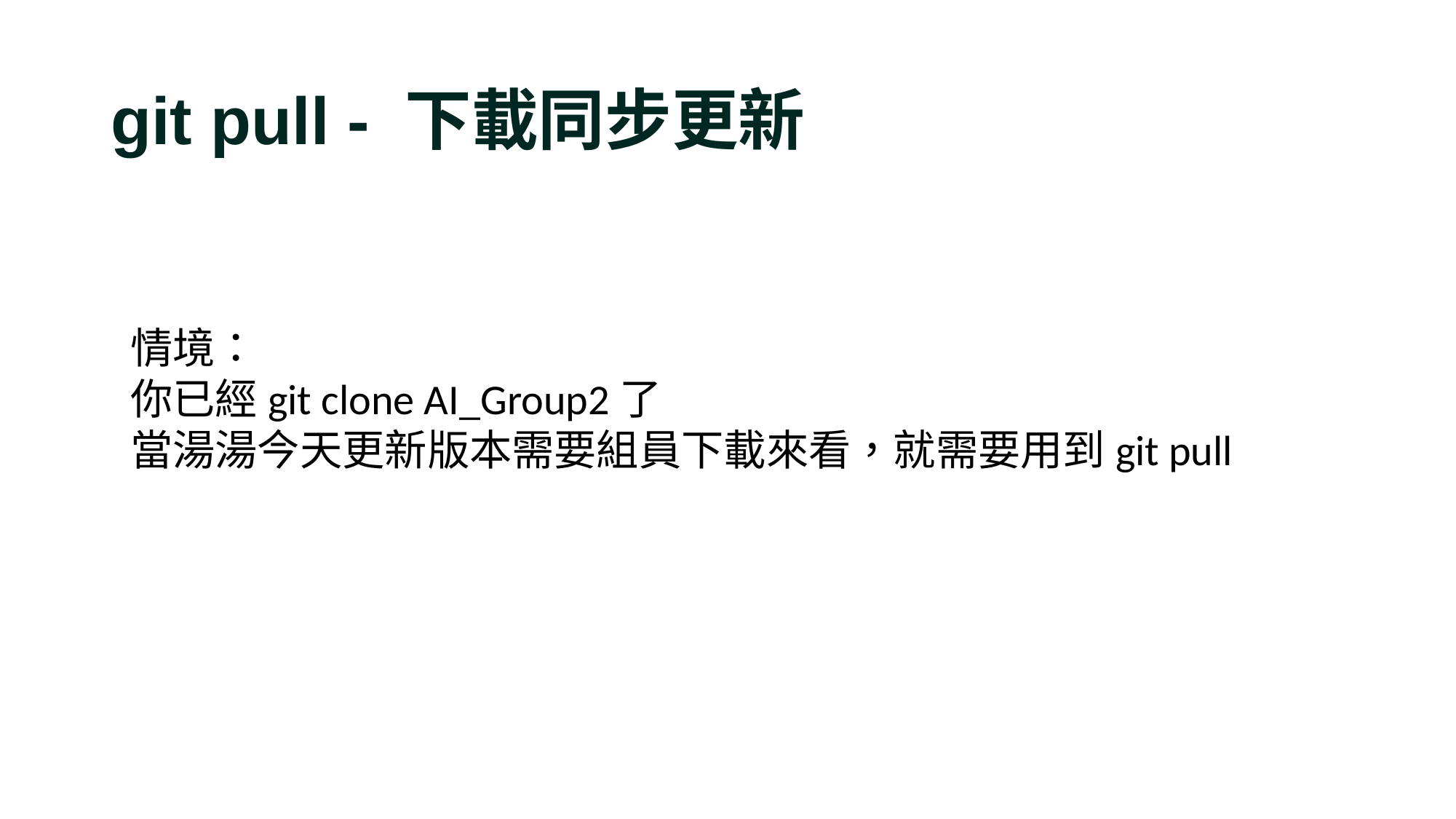

# git pull - 下載同步更新
情境：
你已經git clone AI_Group2了
當湯湯今天更新版本需要組員下載來看，就需要用到git pull